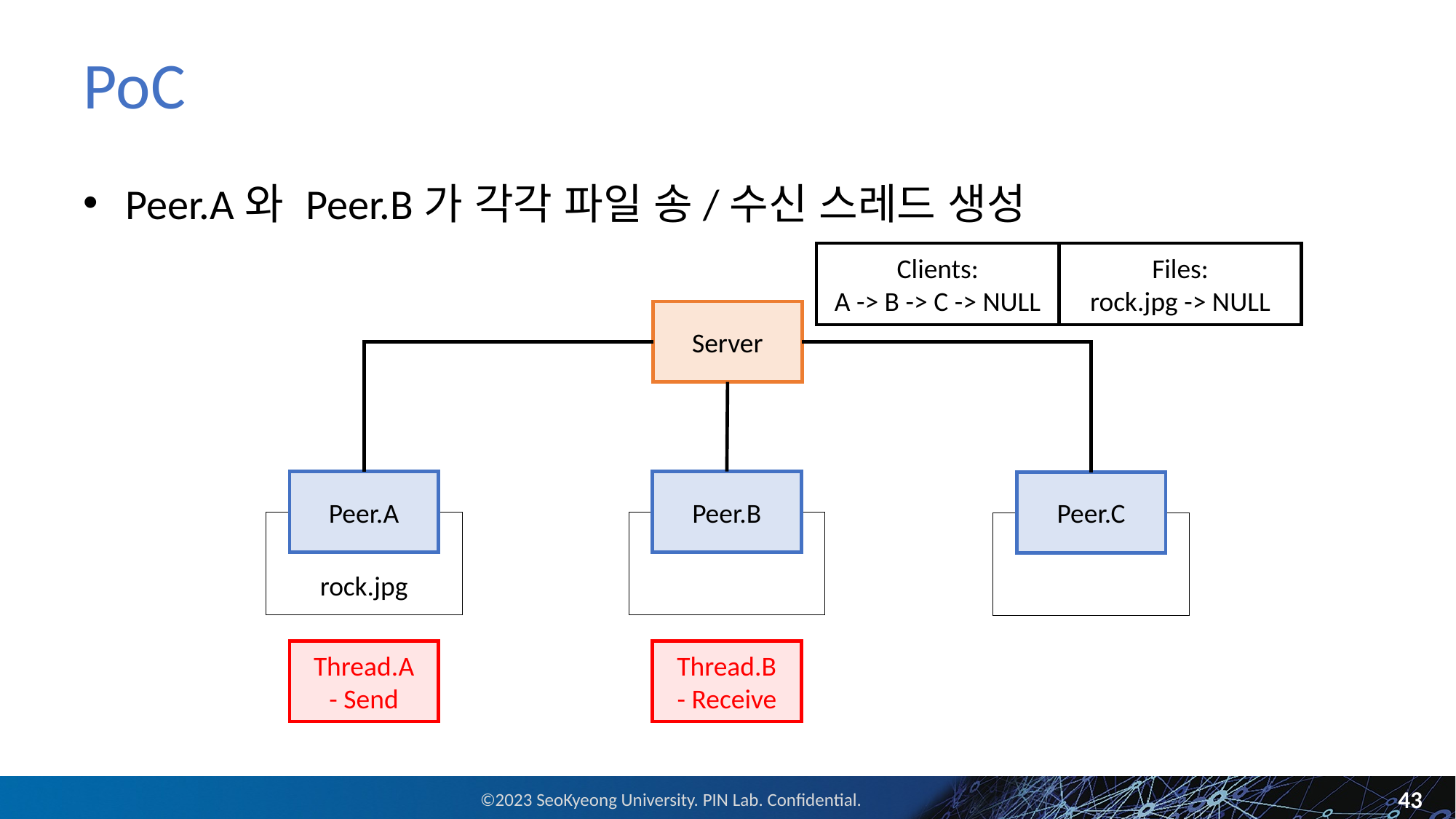

# PoC
Peer.A와 Peer.B가 각각 파일 송/수신 스레드 생성
Clients:
A -> B -> C -> NULL
Files:
rock.jpg -> NULL
Server
Peer.A

rock.jpg
Thread.A
- Send
Peer.B

Thread.B
- Receive
Peer.C

43